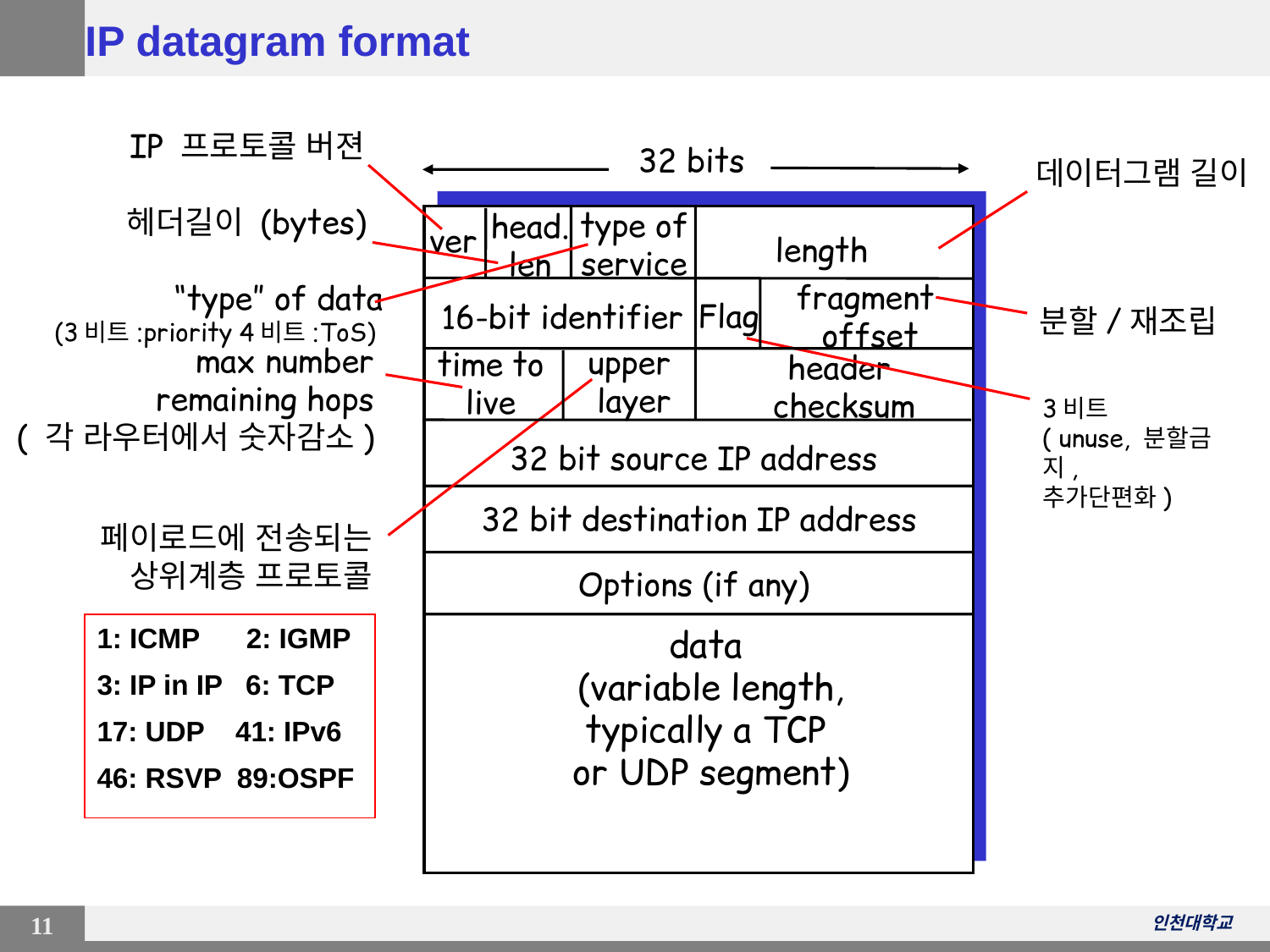

# IP datagram format
IP 프로토콜 버젼
32 bits
데이터그램 길이

헤더길이 (bytes)
type of
service
head.
len

ver
length

fragment
 offset
“type” of data
(3비트:priority 4비트:ToS)

Flag
16-bit identifier
분할/재조립

max number
remaining hops
( 각 라우터에서 숫자감소)
upper
 layer
time to
live

header
 checksum

32 bit source IP address

32 bit destination IP address
페이로드에 전송되는
 상위계층 프로토콜

Options (if any)

data
(variable length,
typically a TCP
or UDP segment)
3비트
( unuse, 분할금지,
추가단편화)
1: ICMP      2: IGMP
3: IP in IP   6: TCP
17: UDP    41: IPv6
46: RSVP  89:OSPF